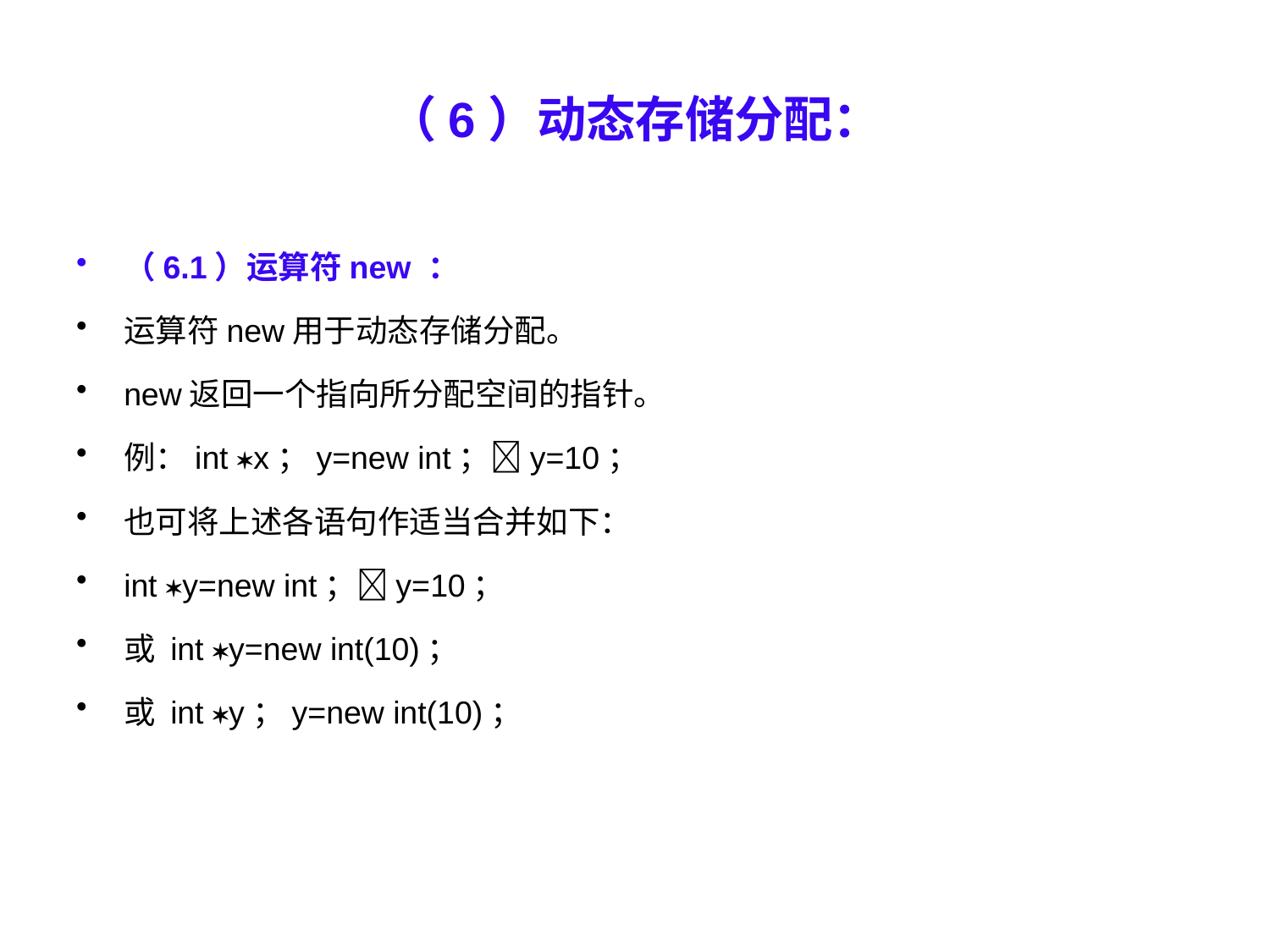

# （6）动态存储分配：
（6.1）运算符new ：
运算符new用于动态存储分配。
new返回一个指向所分配空间的指针。
例：int ∗x；y=new int；∗y=10；
也可将上述各语句作适当合并如下：
int ∗y=new int；∗y=10；
或 int ∗y=new int(10)；
或 int ∗y；y=new int(10)；